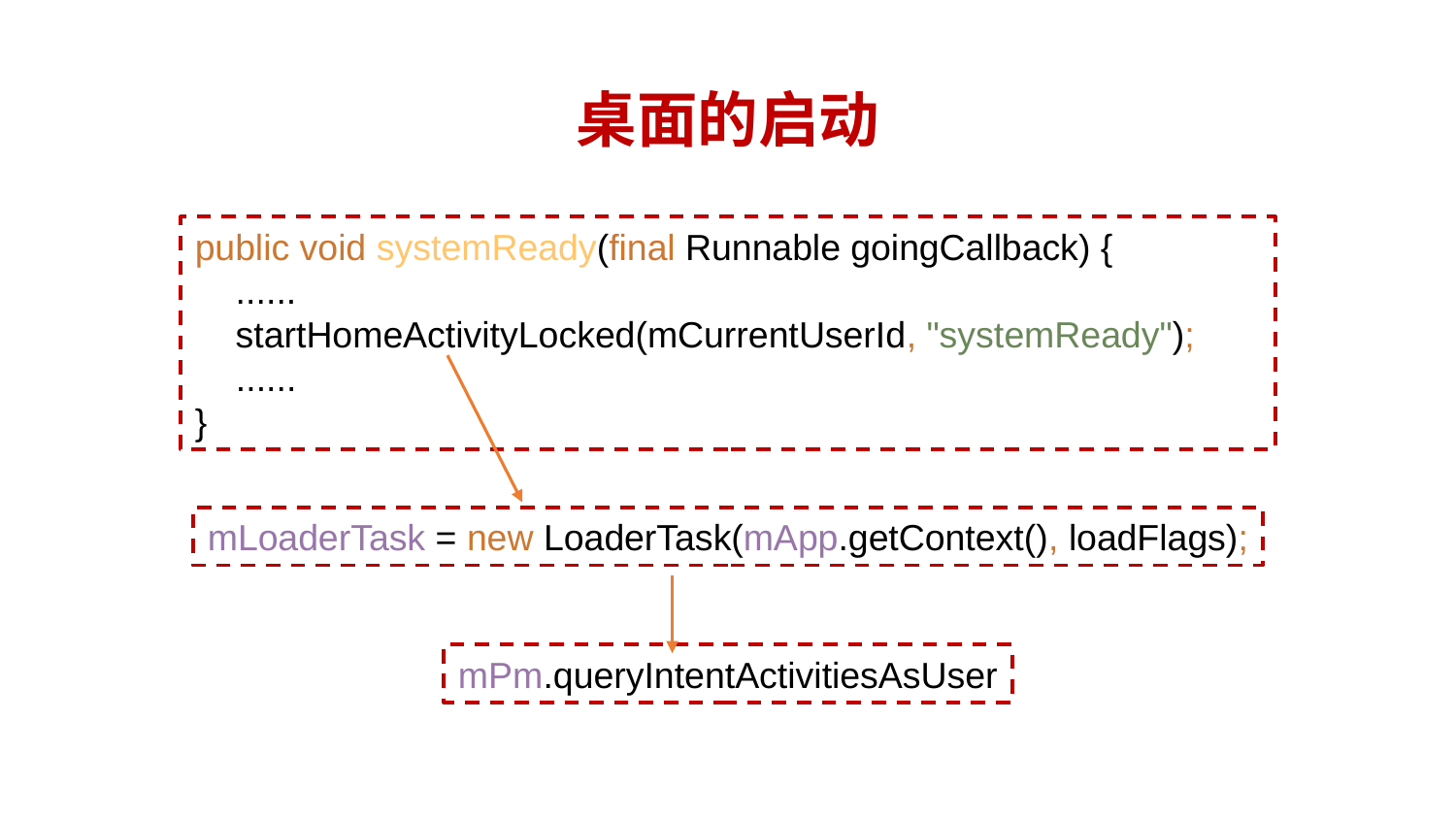

# 桌面的启动
public void systemReady(final Runnable goingCallback) {
    ......
    startHomeActivityLocked(mCurrentUserId, "systemReady");
    ......
}
mLoaderTask = new LoaderTask(mApp.getContext(), loadFlags);
mPm.queryIntentActivitiesAsUser